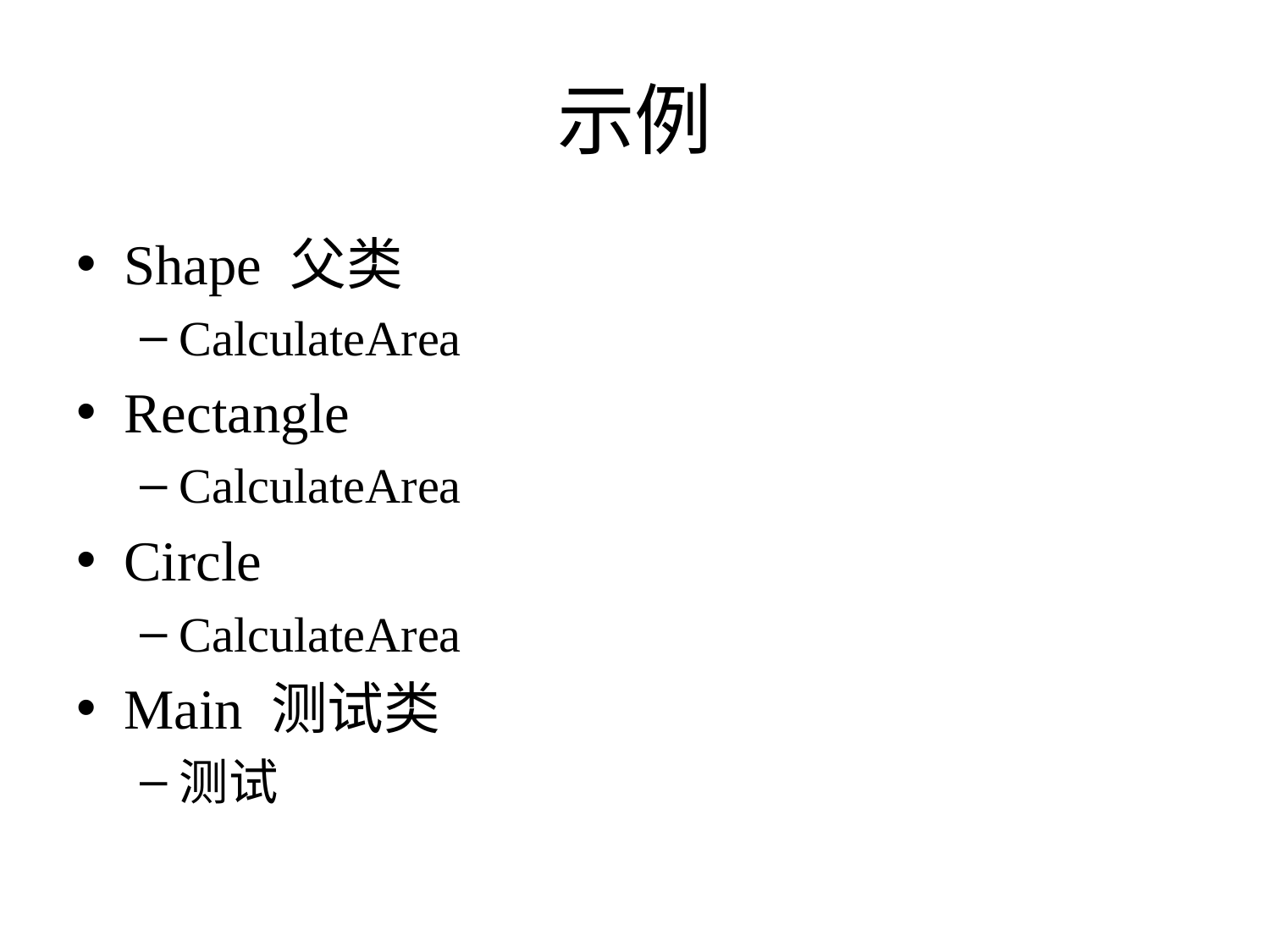

# 示例
Shape 父类
CalculateArea
Rectangle
CalculateArea
Circle
CalculateArea
Main 测试类
测试